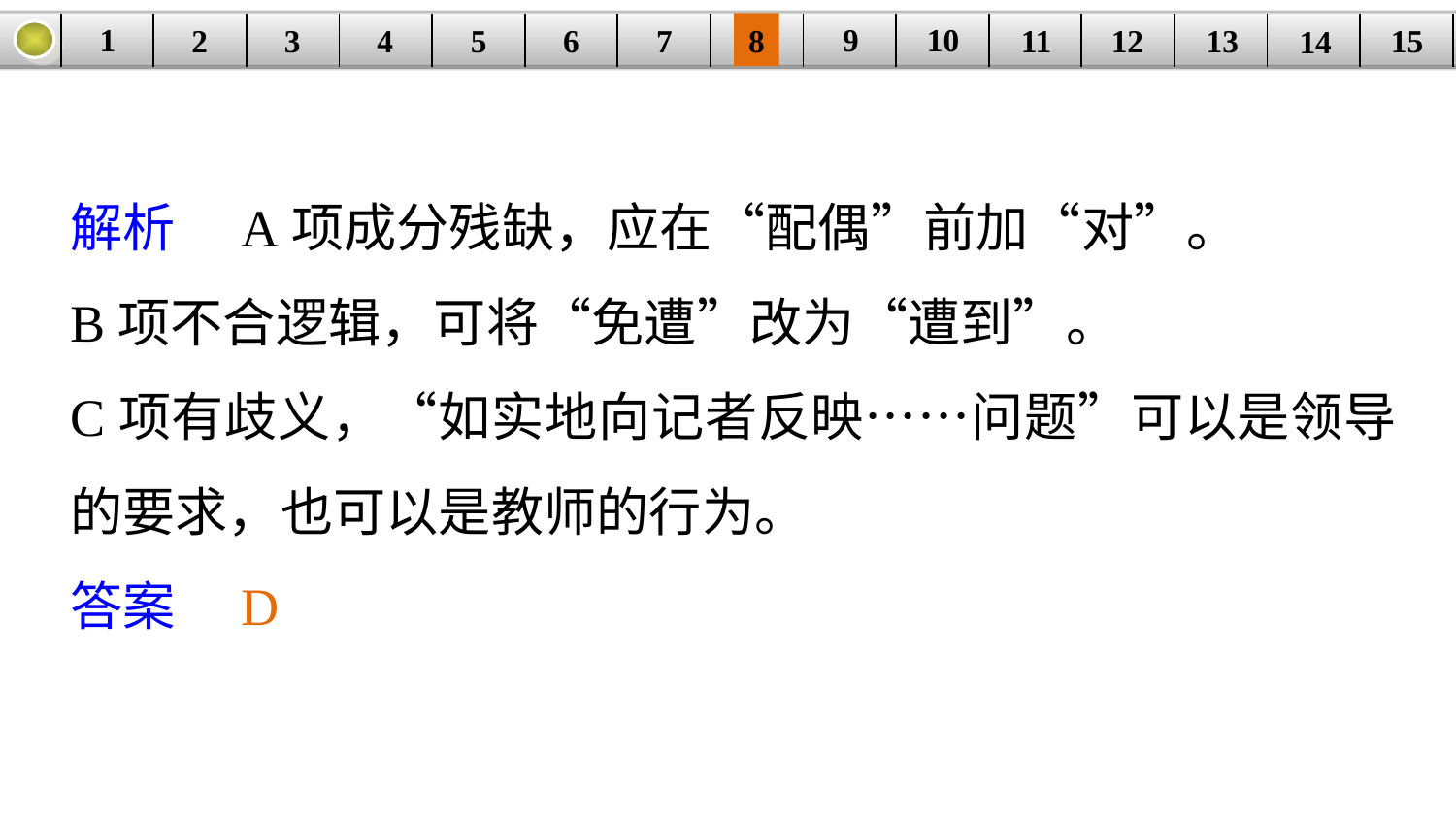

9
10
1
3
4
5
6
8
11
2
12
15
|  |  |  |  |  |  |  |  |  |  |  |  |  |  |  |
| --- | --- | --- | --- | --- | --- | --- | --- | --- | --- | --- | --- | --- | --- | --- |
7
13
14

解析　A项成分残缺，应在“配偶”前加“对”。
B项不合逻辑，可将“免遭”改为“遭到”。
C项有歧义，“如实地向记者反映……问题”可以是领导的要求，也可以是教师的行为。
答案　D